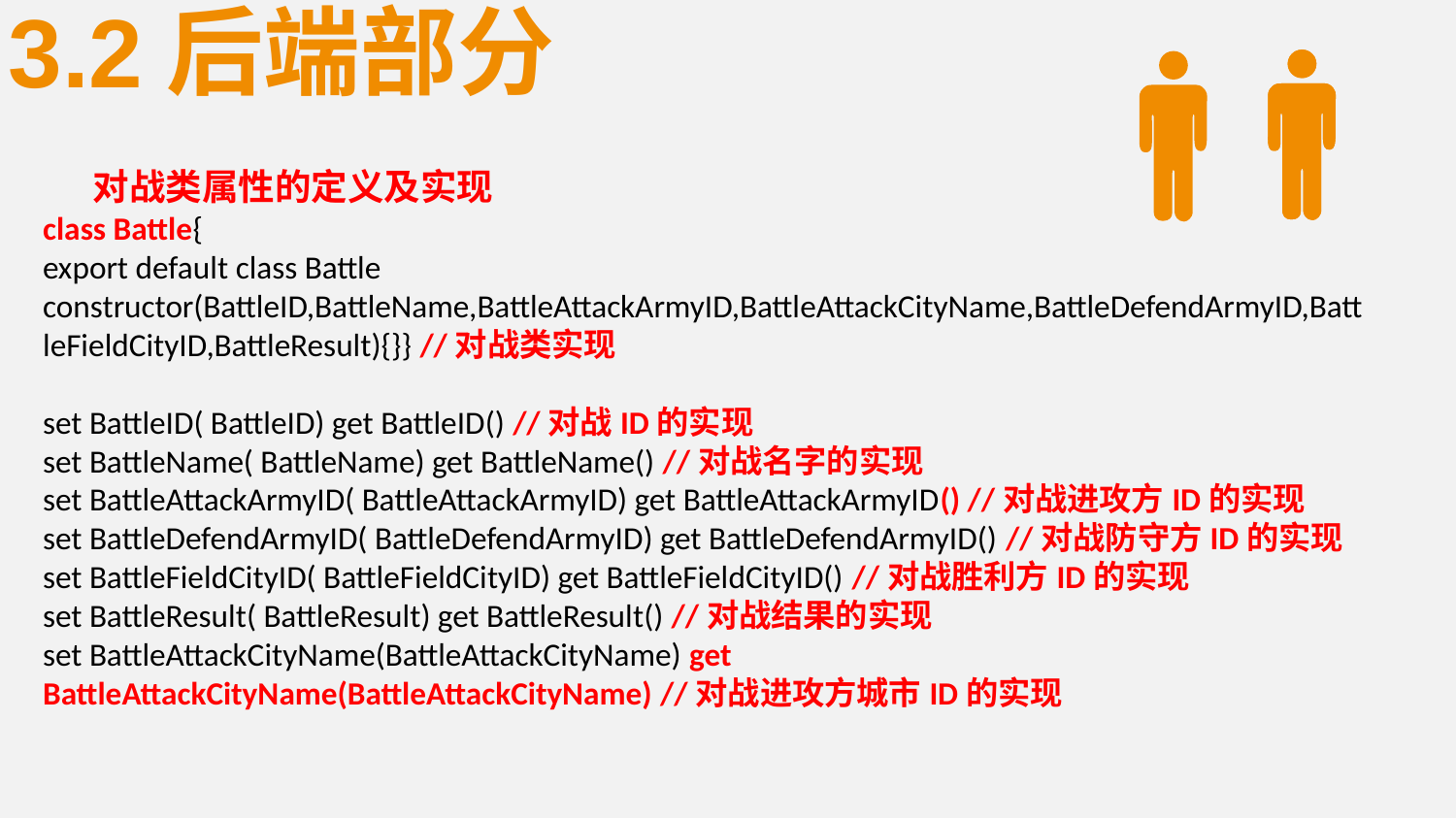

3.2后端部分

     对战类属性的定义及实现
class Battle{
export default class Battle
constructor(BattleID,BattleName,BattleAttackArmyID,BattleAttackCityName,BattleDefendArmyID,BattleFieldCityID,BattleResult){}} //对战类实现

set BattleID( BattleID) get BattleID() //对战ID的实现
set BattleName( BattleName) get BattleName() //对战名字的实现
set BattleAttackArmyID( BattleAttackArmyID) get BattleAttackArmyID() //对战进攻方ID的实现
set BattleDefendArmyID( BattleDefendArmyID) get BattleDefendArmyID() //对战防守方ID的实现
set BattleFieldCityID( BattleFieldCityID) get BattleFieldCityID() //对战胜利方ID的实现
set BattleResult( BattleResult) get BattleResult() //对战结果的实现
set BattleAttackCityName(BattleAttackCityName) get BattleAttackCityName(BattleAttackCityName) //对战进攻方城市ID的实现